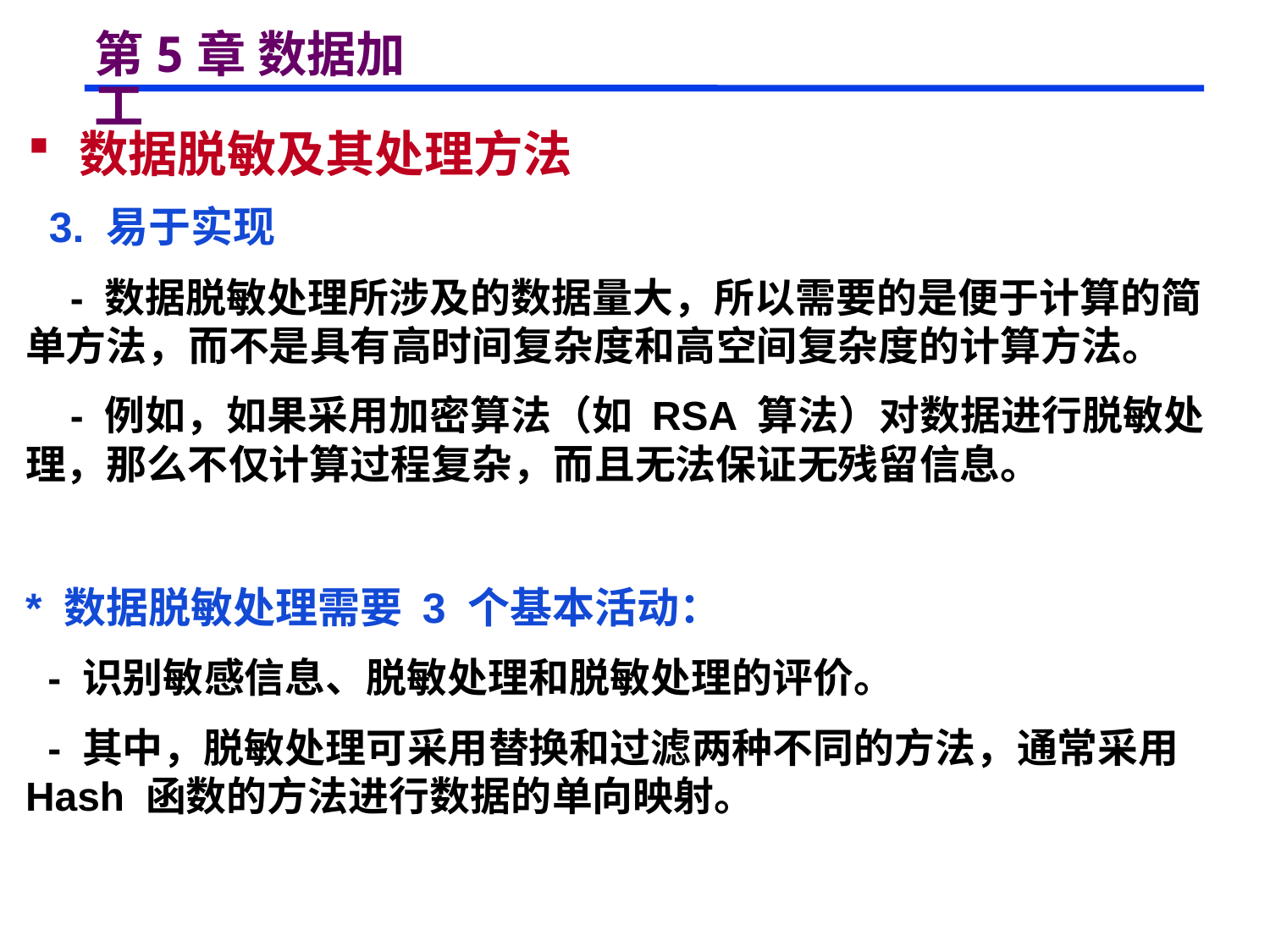

# 第5章 数据加工
 数据脱敏及其处理方法
  3. 易于实现
    - 数据脱敏处理所涉及的数据量大，所以需要的是便于计算的简单方法，而不是具有高时间复杂度和高空间复杂度的计算方法。
    - 例如，如果采用加密算法（如 RSA 算法）对数据进行脱敏处理，那么不仅计算过程复杂，而且无法保证无残留信息。

* 数据脱敏处理需要 3 个基本活动：
  - 识别敏感信息、脱敏处理和脱敏处理的评价。
  - 其中，脱敏处理可采用替换和过滤两种不同的方法，通常采用 Hash 函数的方法进行数据的单向映射。